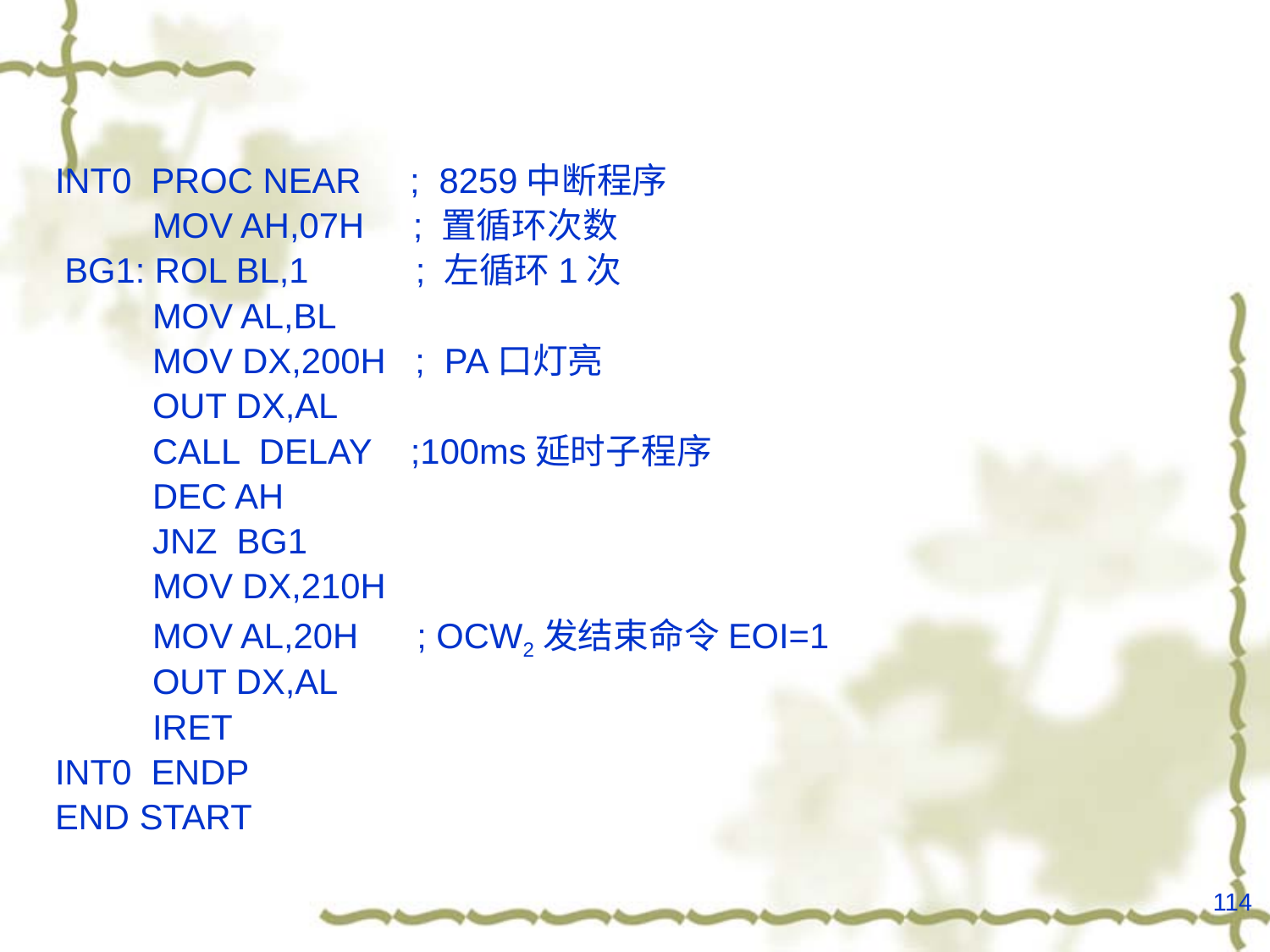

INT0  PROC NEAR     ;  8259中断程序
          MOV AH,07H     ; 置循环次数
 BG1: ROL BL,1           ; 左循环1次
          MOV AL,BL
          MOV DX,200H   ;  PA口灯亮
          OUT DX,AL
          CALL  DELAY    ;100ms延时子程序
          DEC AH
          JNZ  BG1
          MOV DX,210H
          MOV AL,20H      ; OCW2发结束命令EOI=1
          OUT DX,AL
          IRET
INT0  ENDP
END START

114